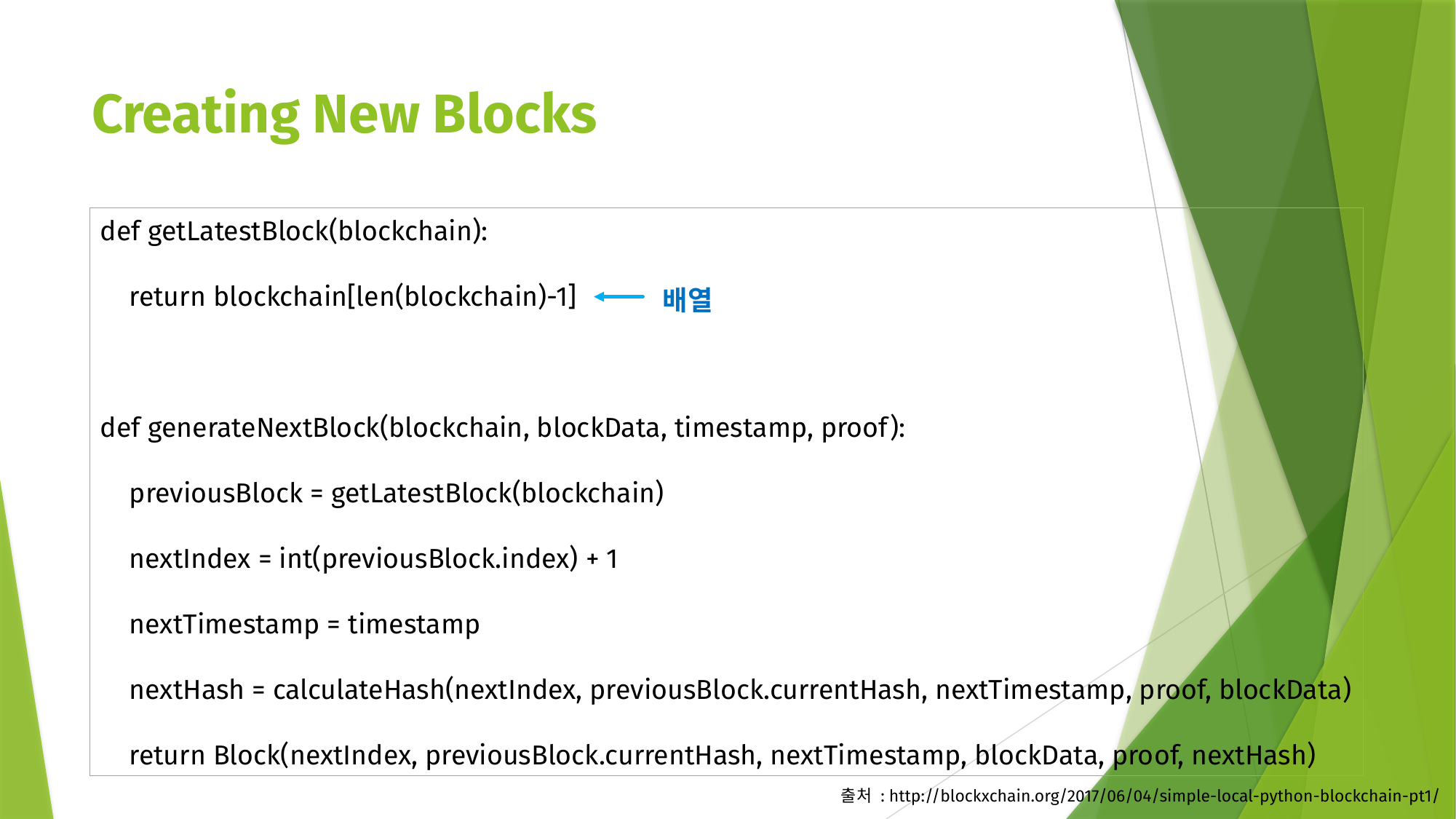

# Creating New Blocks
def getLatestBlock(blockchain):

    return blockchain[len(blockchain)-1]

def generateNextBlock(blockchain, blockData, timestamp, proof):

    previousBlock = getLatestBlock(blockchain)

    nextIndex = int(previousBlock.index) + 1

    nextTimestamp = timestamp

    nextHash = calculateHash(nextIndex, previousBlock.currentHash, nextTimestamp, proof, blockData)

    return Block(nextIndex, previousBlock.currentHash, nextTimestamp, blockData, proof, nextHash)
배열
출처 : http://blockxchain.org/2017/06/04/simple-local-python-blockchain-pt1/